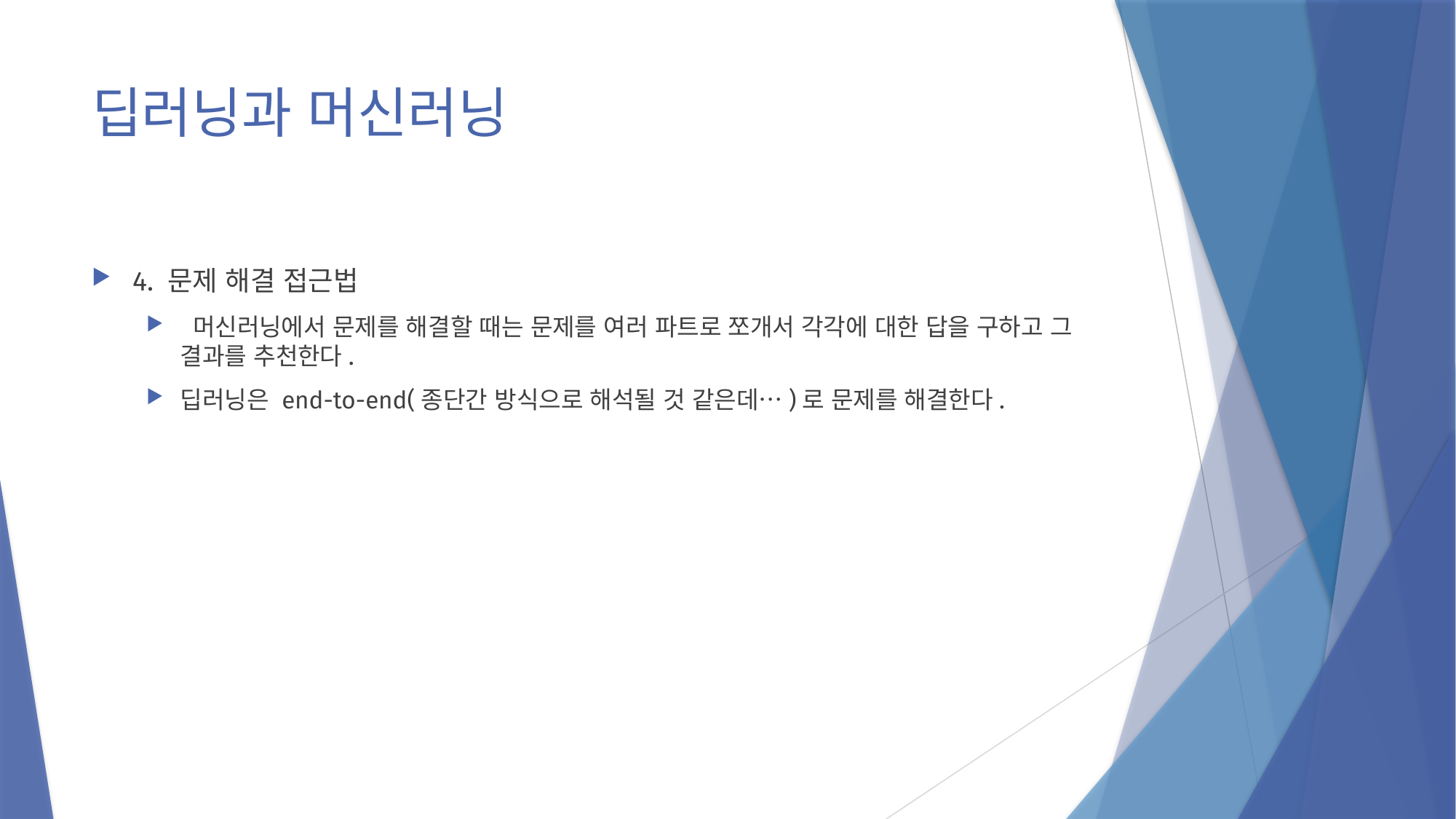

# 딥러닝과 머신러닝
4. 문제 해결 접근법
 머신러닝에서 문제를 해결할 때는 문제를 여러 파트로 쪼개서 각각에 대한 답을 구하고 그 결과를 추천한다.
딥러닝은 end-to-end(종단간 방식으로 해석될 것 같은데…)로 문제를 해결한다.